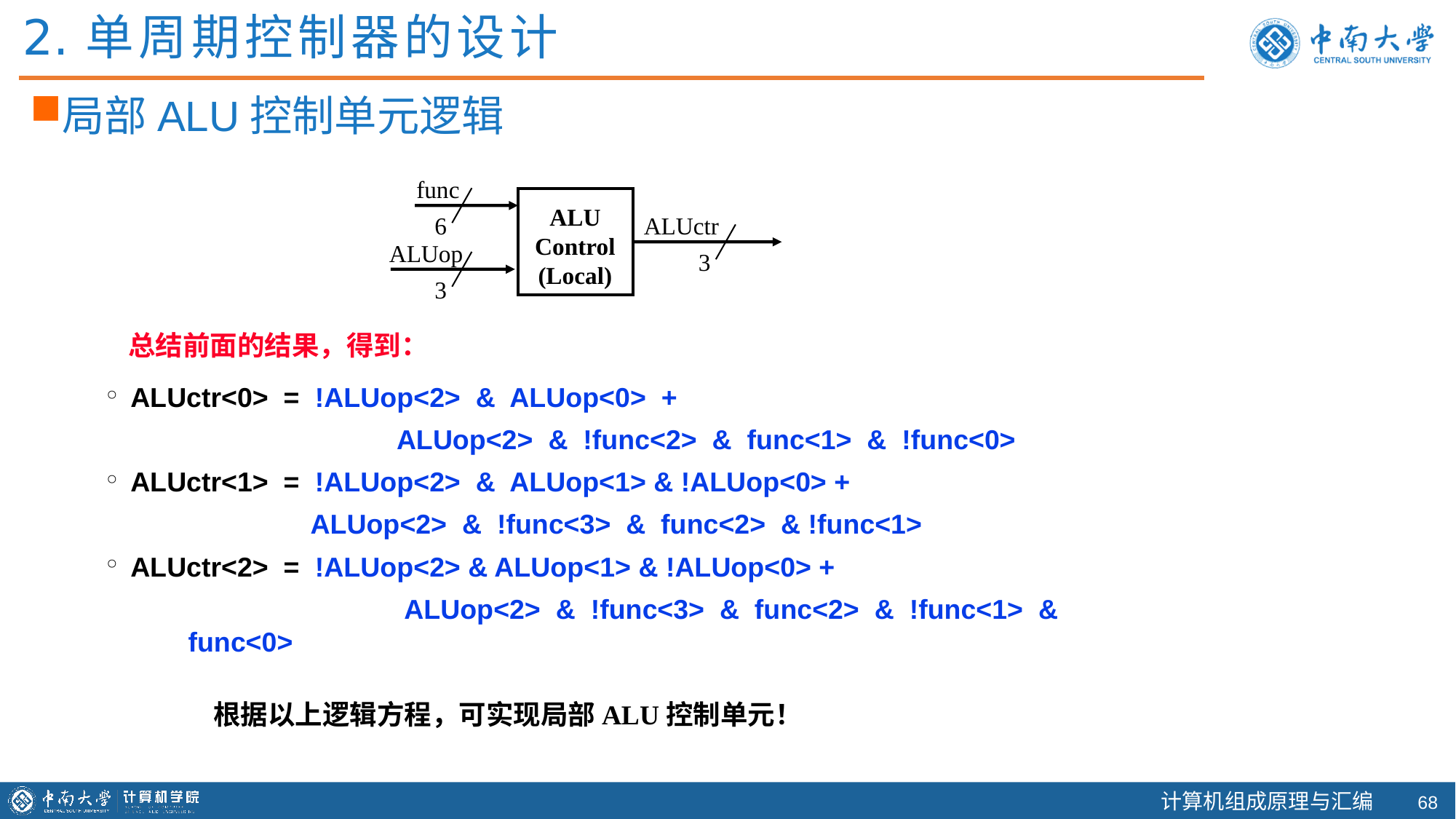

2.单周期控制器的设计

局部ALU控制单元逻辑
func

ALU
Control
(Local)

6
ALUctr

ALUop

3

3
总结前面的结果，得到：
ALUctr<0>  =  !ALUop<2>  &  ALUop<0>  +
		             ALUop<2>  &  !func<2>  &  func<1>  &  !func<0>
ALUctr<1>  =  !ALUop<2>  &  ALUop<1> & !ALUop<0> +
                   ALUop<2>  &  !func<3>  &  func<2>  & !func<1>
ALUctr<2>  =  !ALUop<2> & ALUop<1> & !ALUop<0> +
		              ALUop<2>  &  !func<3>  &  func<2>  &  !func<1>  &  func<0>

根据以上逻辑方程，可实现局部ALU控制单元！
68